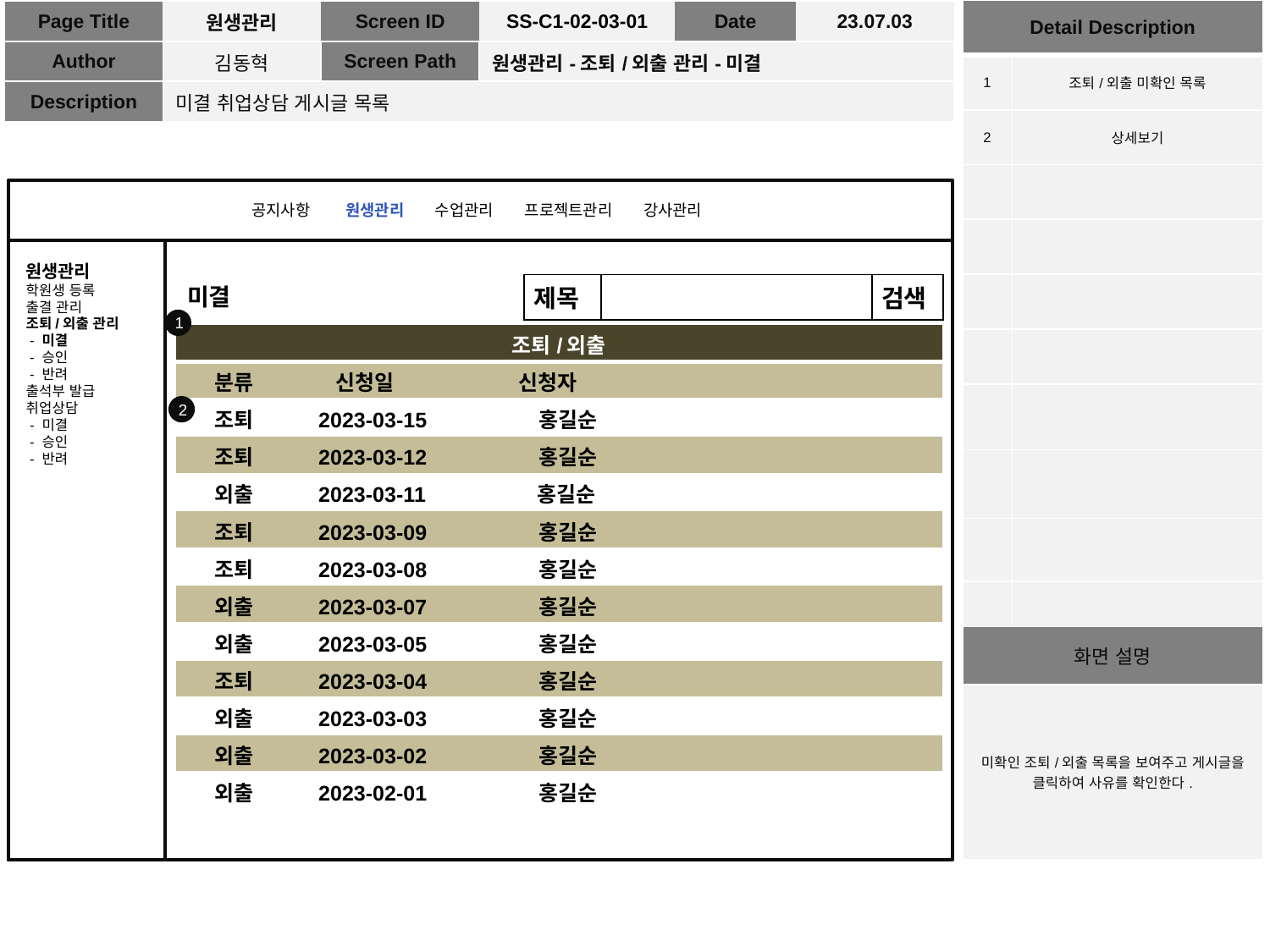

| Detail Description |  |
| --- | --- |
| 1 | 조퇴/외출 미확인 목록 |
| 2 | 상세보기 |
|  |  |
|  |  |
|  |  |
|  |  |
|  |  |
|  |  |
|  |  |
|  |  |
| 화면 설명 |  |
| 미확인 조퇴/외출 목록을 보여주고 게시글을 클릭하여 사유를 확인한다. |  |
| Page Title | 원생관리 | Screen ID | SS-C1-02-03-01 | Date | 23.07.03 |
| --- | --- | --- | --- | --- | --- |
| Author | 김동혁 | Screen Path | 원생관리-조퇴/외출 관리-미결 |  |  |
| Description | 미결 취업상담 게시글 목록 |  |  |  |  |

공지사항        원생관리       수업관리       프로젝트관리       강사관리

원생관리
학원생 등록
출결 관리
조퇴/외출 관리
 - 미결
 - 승인
 - 반려
출석부 발급
취업상담
 - 미결
 - 승인
 - 반려

| 제목 |  | 검색 |
| --- | --- | --- |
미결
1
| 조퇴/외출 |
| --- |
| 분류 신청일 신청자 |
| 조퇴 2023-03-15 홍길순 |
| 조퇴 2023-03-12 홍길순 |
| 외출 2023-03-11 홍길순 |
| 조퇴 2023-03-09 홍길순 |
| 조퇴 2023-03-08 홍길순 |
| 외출 2023-03-07 홍길순 |
| 외출 2023-03-05 홍길순 |
| 조퇴 2023-03-04 홍길순 |
| 외출 2023-03-03 홍길순 |
| 외출 2023-03-02 홍길순 |
| 외출 2023-02-01 홍길순 |
2